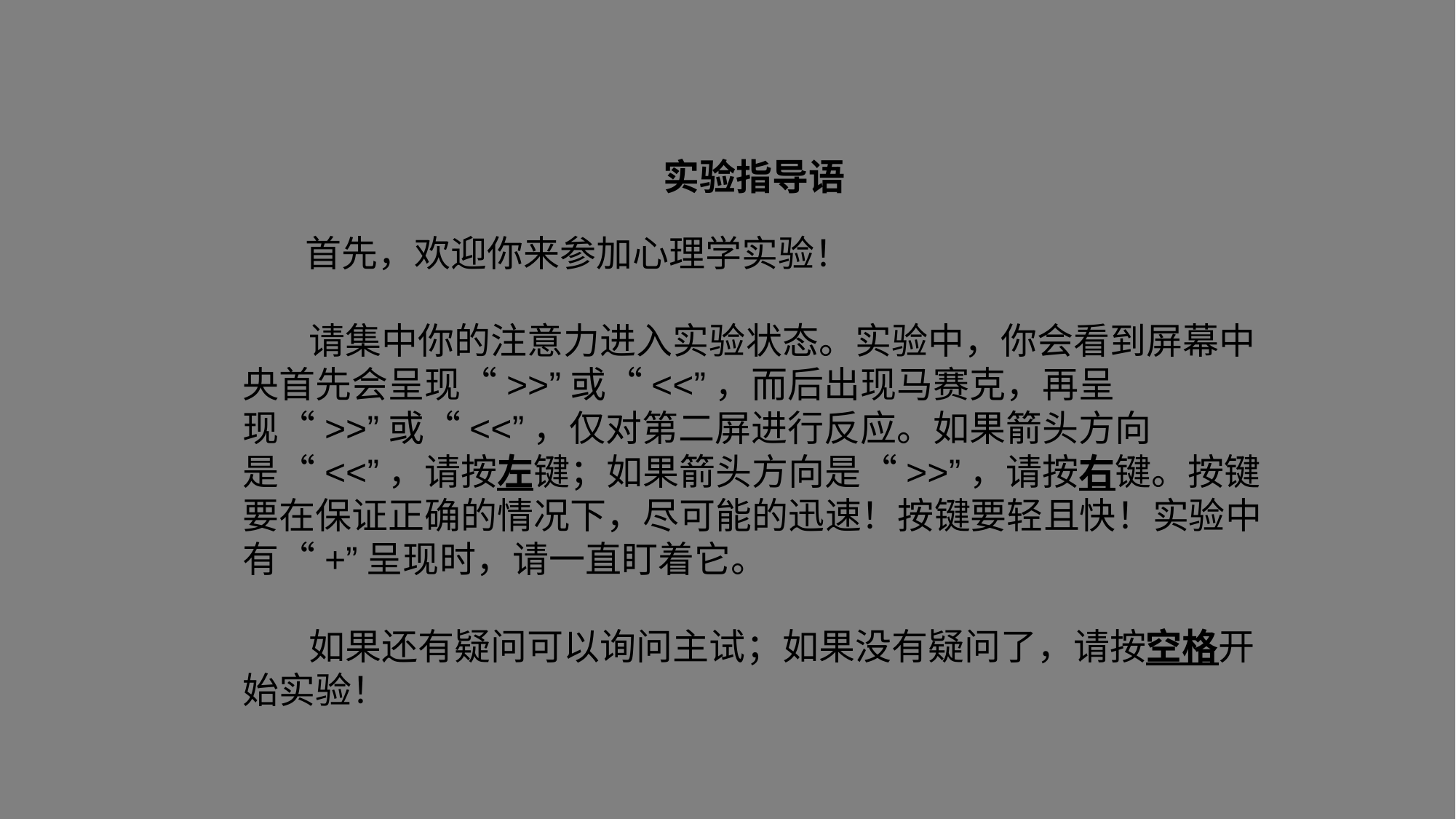

实验指导语

         首先，欢迎你来参加心理学实验！

       请集中你的注意力进入实验状态。实验中，你会看到屏幕中央首先会呈现“>>”或“<<”，而后出现马赛克，再呈现“>>”或“<<”，仅对第二屏进行反应。如果箭头方向是“<<”，请按左键；如果箭头方向是“>>”，请按右键。按键要在保证正确的情况下，尽可能的迅速！按键要轻且快！实验中有“+”呈现时，请一直盯着它。

       如果还有疑问可以询问主试；如果没有疑问了，请按空格开始实验！